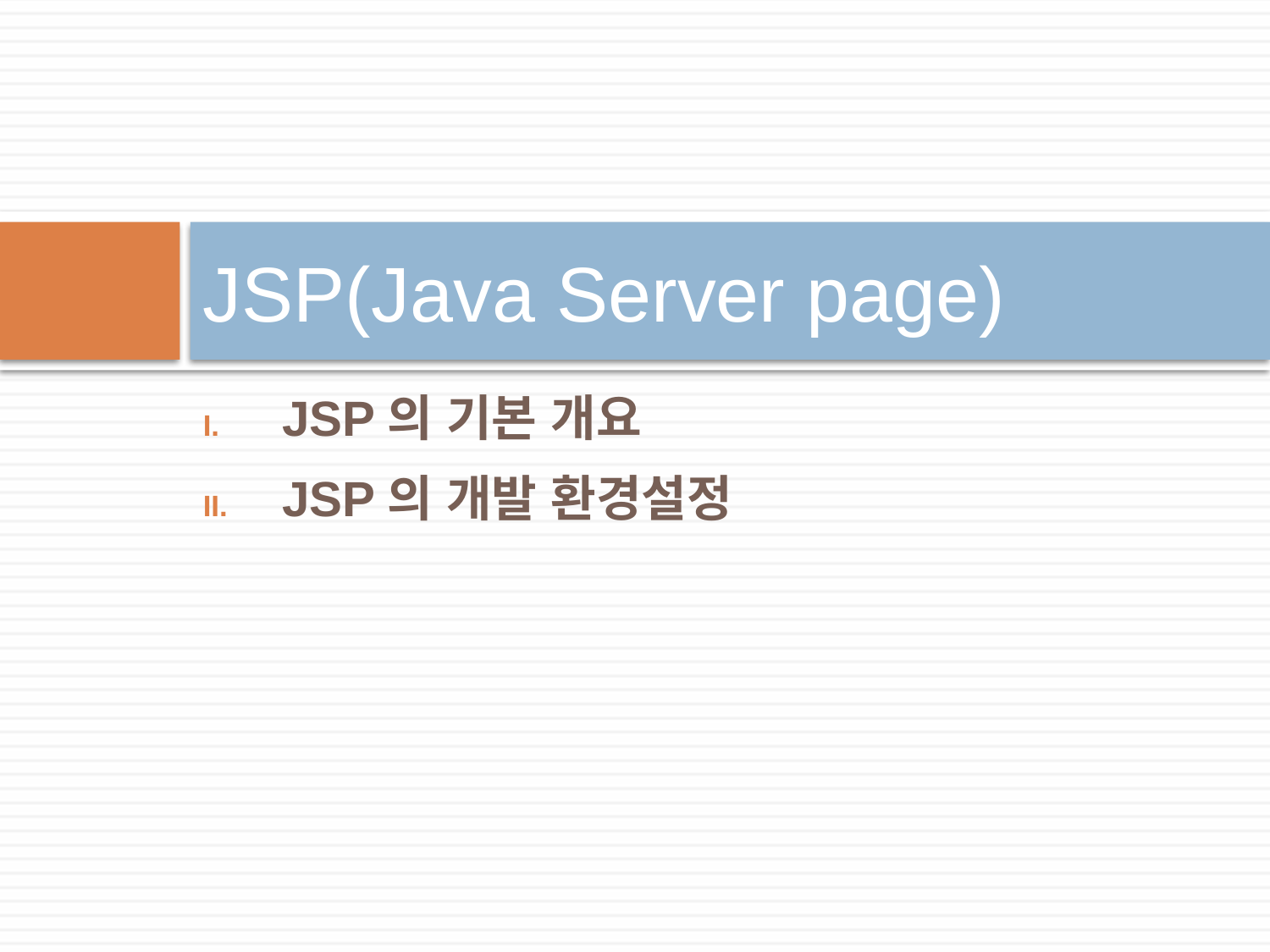

# JSP(Java Server page)
JSP의 기본 개요
JSP의 개발 환경설정